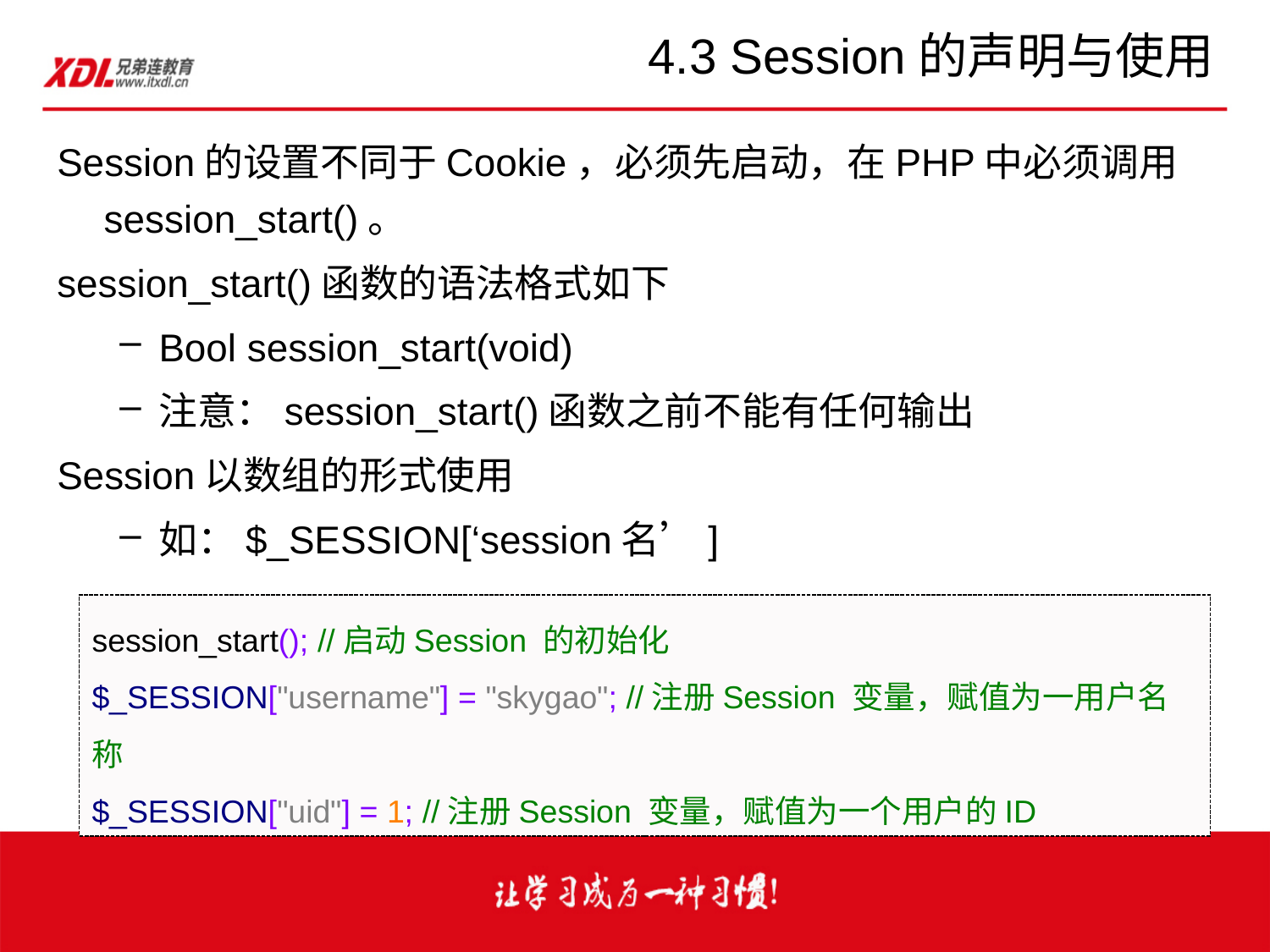

# 4.3 Session的声明与使用
Session的设置不同于Cookie，必须先启动，在PHP中必须调用session_start()。
session_start()函数的语法格式如下
Bool session_start(void)
注意：session_start()函数之前不能有任何输出
Session以数组的形式使用
如：$_SESSION[‘session名’]
session_start(); //启动Session 的初始化
$_SESSION["username"] = "skygao"; //注册Session 变量，赋值为一用户名称
$_SESSION["uid"] = 1; //注册Session 变量，赋值为一个用户的ID